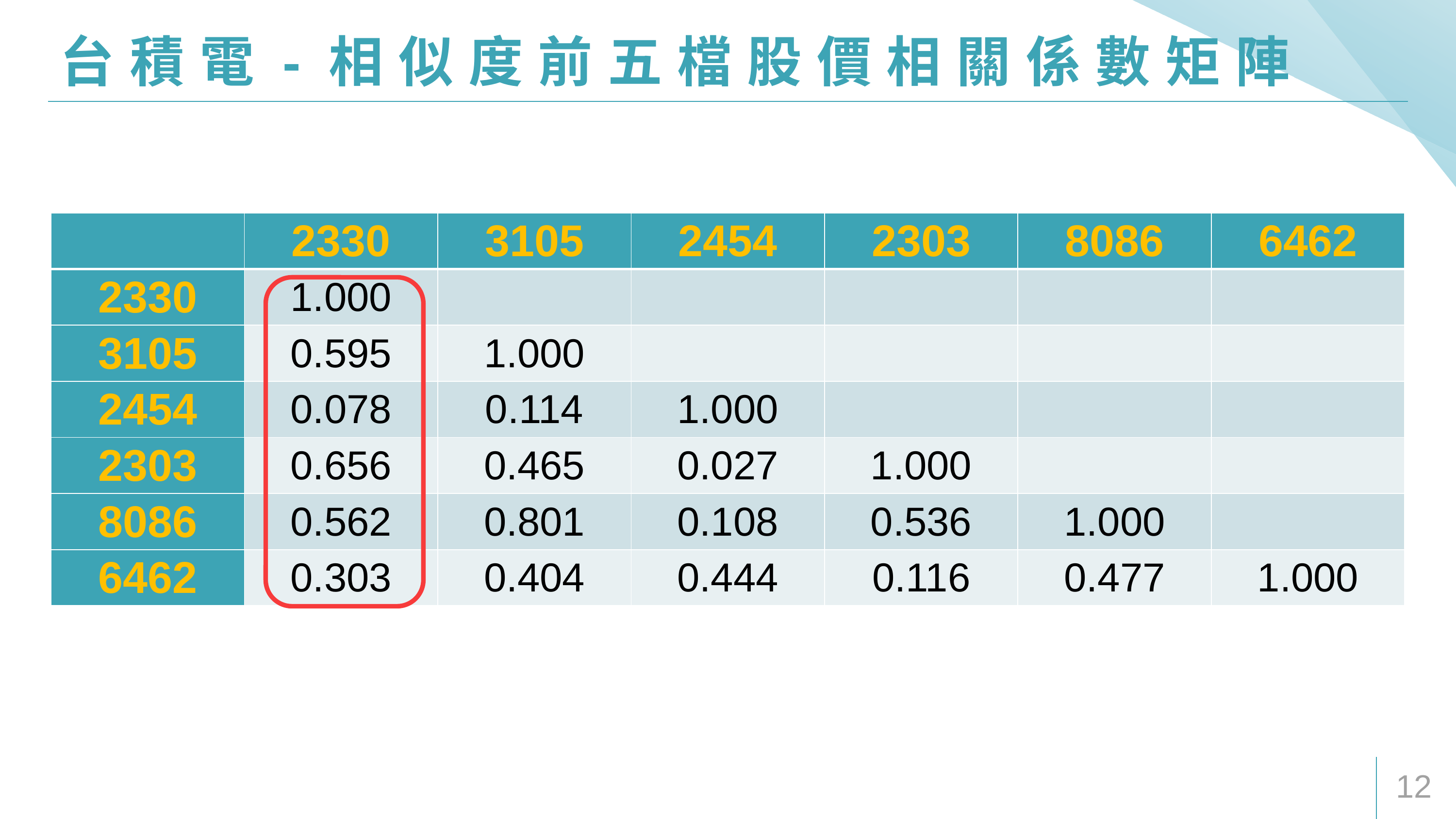

# 台積電-相似度前五檔股價相關係數矩陣
|  | 2330 | 3105 | 2454 | 2303 | 8086 | 6462 |
| --- | --- | --- | --- | --- | --- | --- |
| 2330 | 1.000 |  |  |  |  |  |
| 3105 | 0.595 | 1.000 |  |  |  |  |
| 2454 | 0.078 | 0.114 | 1.000 |  |  |  |
| 2303 | 0.656 | 0.465 | 0.027 | 1.000 |  |  |
| 8086 | 0.562 | 0.801 | 0.108 | 0.536 | 1.000 |  |
| 6462 | 0.303 | 0.404 | 0.444 | 0.116 | 0.477 | 1.000 |

12